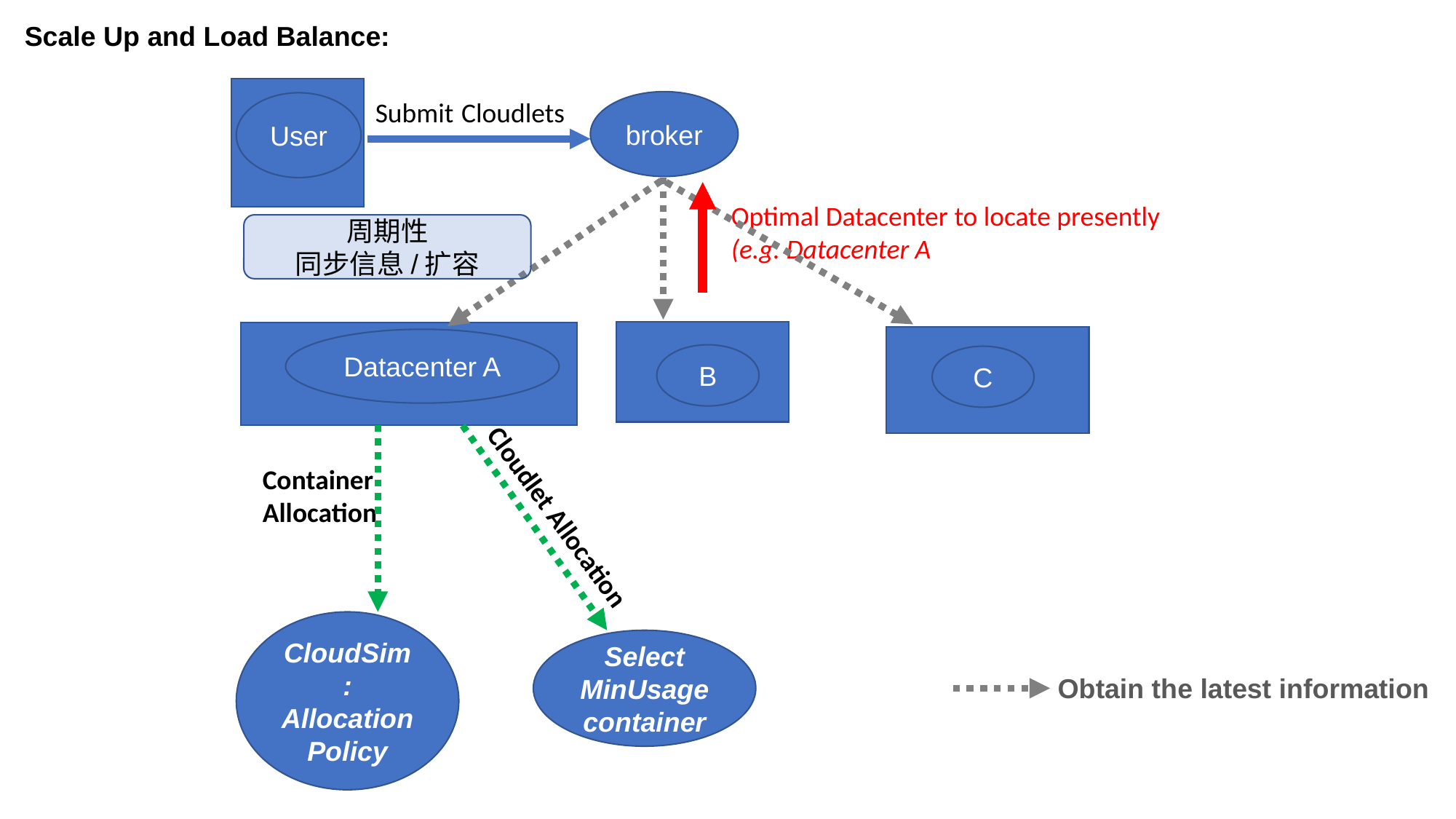

Scale Up and Load Balance:

Submit Cloudlets
broker
User
Optimal Datacenter to locate presently
(e.g. Datacenter A
周期性
同步信息/扩容

Datacenter A
B
C
Container
Allocation
Cloudlet Allocation
CloudSim:
Allocation Policy
Select
MinUsagecontainer
Obtain the latest information